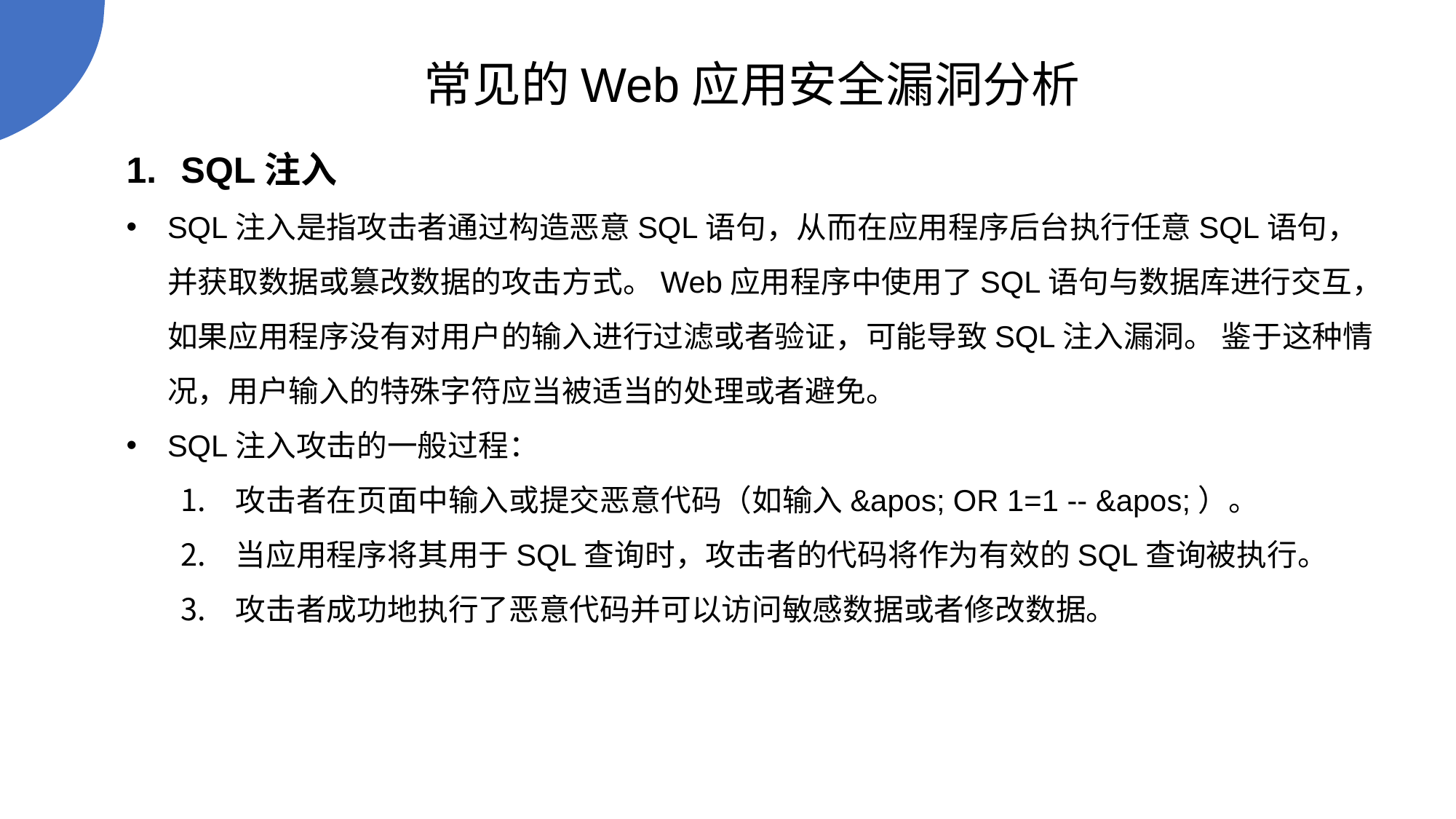

常见的Web应用安全漏洞分析
SQL注入
SQL注入是指攻击者通过构造恶意SQL语句，从而在应用程序后台执行任意SQL语句，并获取数据或篡改数据的攻击方式。Web应用程序中使用了SQL语句与数据库进行交互，如果应用程序没有对用户的输入进行过滤或者验证，可能导致SQL注入漏洞。 鉴于这种情况，用户输入的特殊字符应当被适当的处理或者避免。
SQL注入攻击的一般过程：
攻击者在页面中输入或提交恶意代码（如输入&apos; OR 1=1 -- &apos;）。
当应用程序将其用于SQL查询时，攻击者的代码将作为有效的SQL查询被执行。
攻击者成功地执行了恶意代码并可以访问敏感数据或者修改数据。